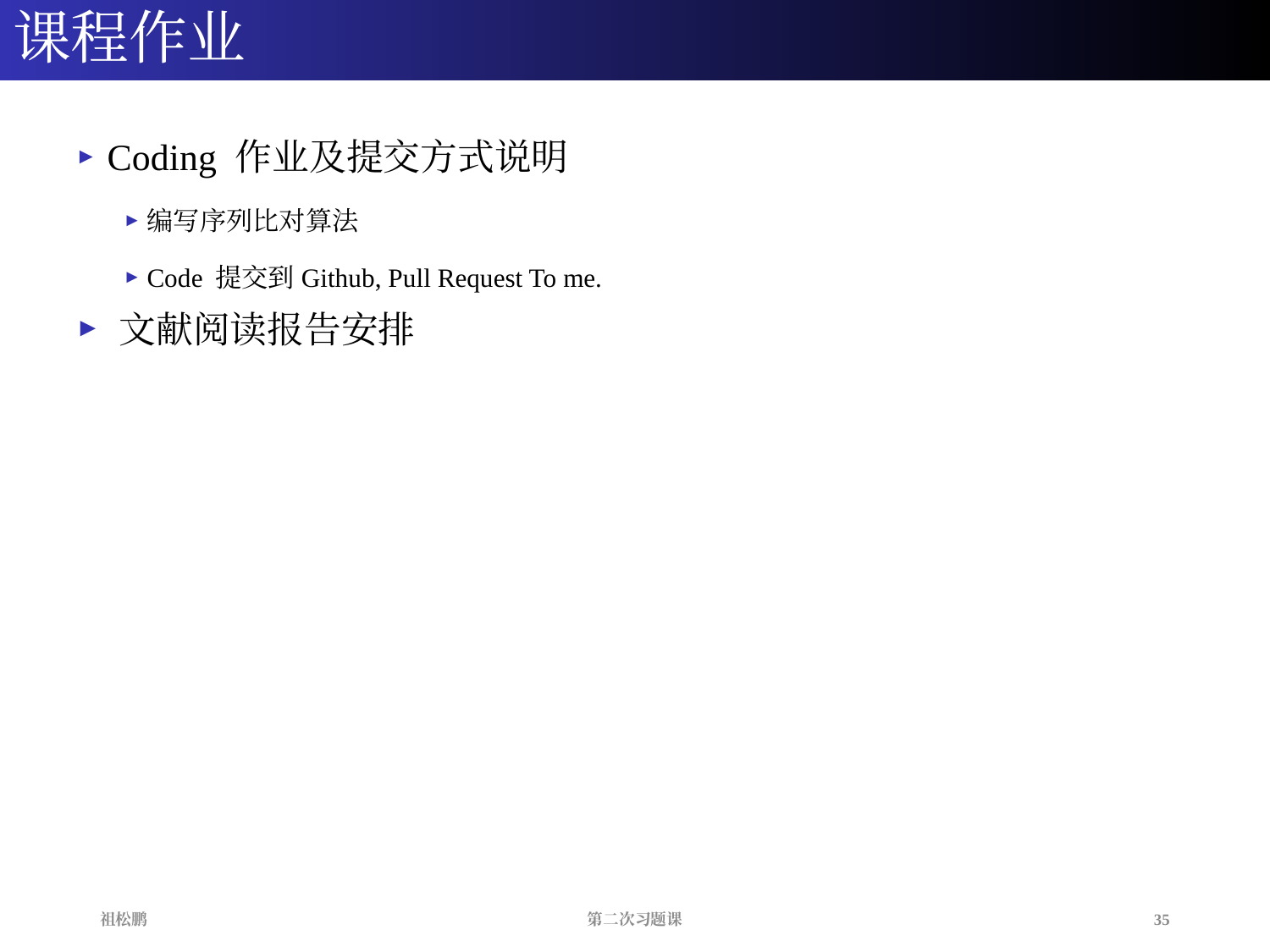

# 课程作业
 Coding 作业及提交方式说明
编写序列比对算法
Code 提交到Github, Pull Request To me.
 文献阅读报告安排
35
第二次习题课
祖松鹏